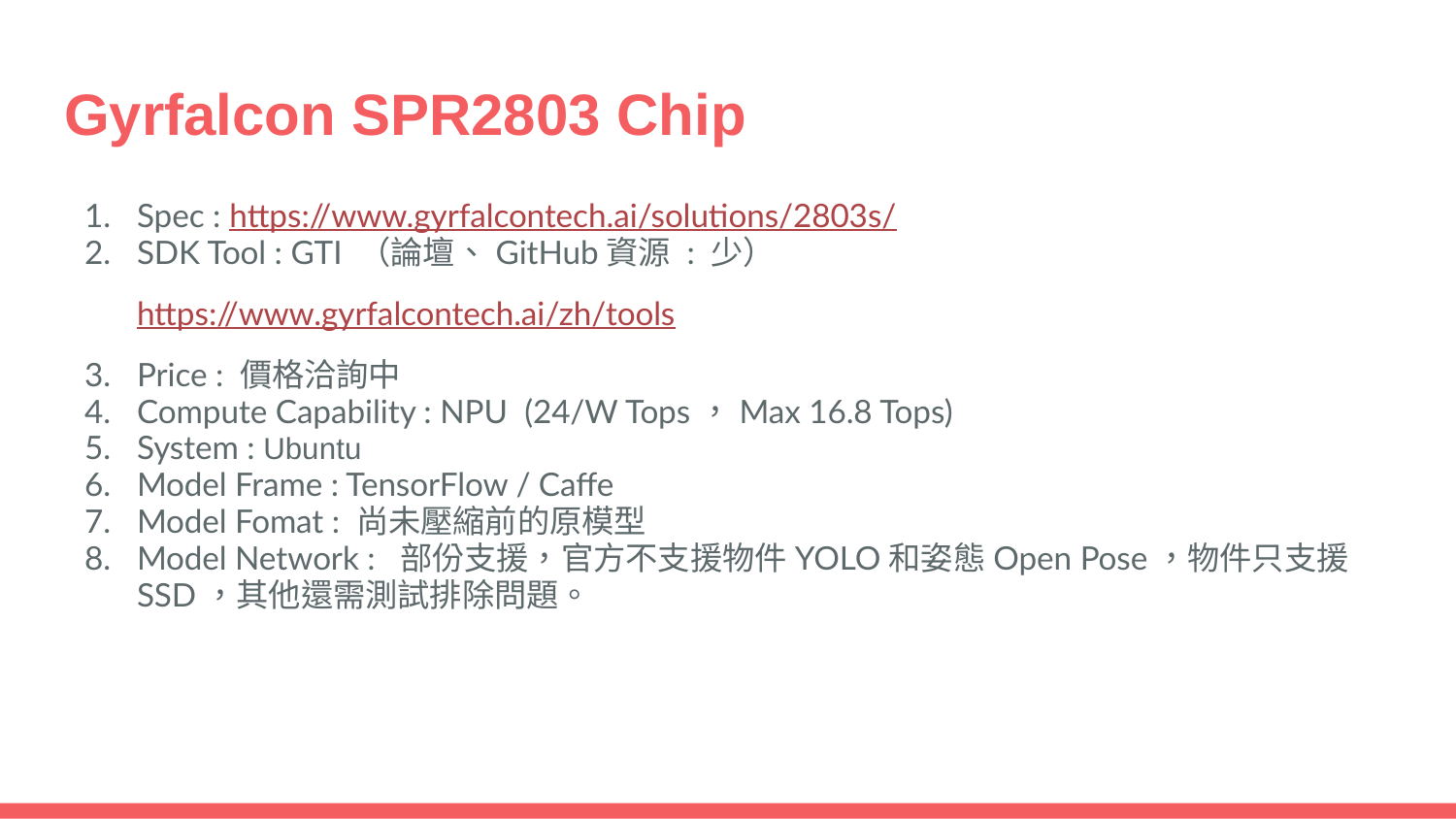

# Gyrfalcon SPR2803 Chip
Spec : https://www.gyrfalcontech.ai/solutions/2803s/
SDK Tool : GTI （論壇、GitHub資源 : 少）
https://www.gyrfalcontech.ai/zh/tools
Price : 價格洽詢中
Compute Capability : NPU  (24/W Tops，Max 16.8 Tops)
System : Ubuntu
Model Frame : TensorFlow / Caffe
Model Fomat : 尚未壓縮前的原模型
Model Network :  部份支援，官方不支援物件YOLO和姿態Open Pose，物件只支援SSD，其他還需測試排除問題。